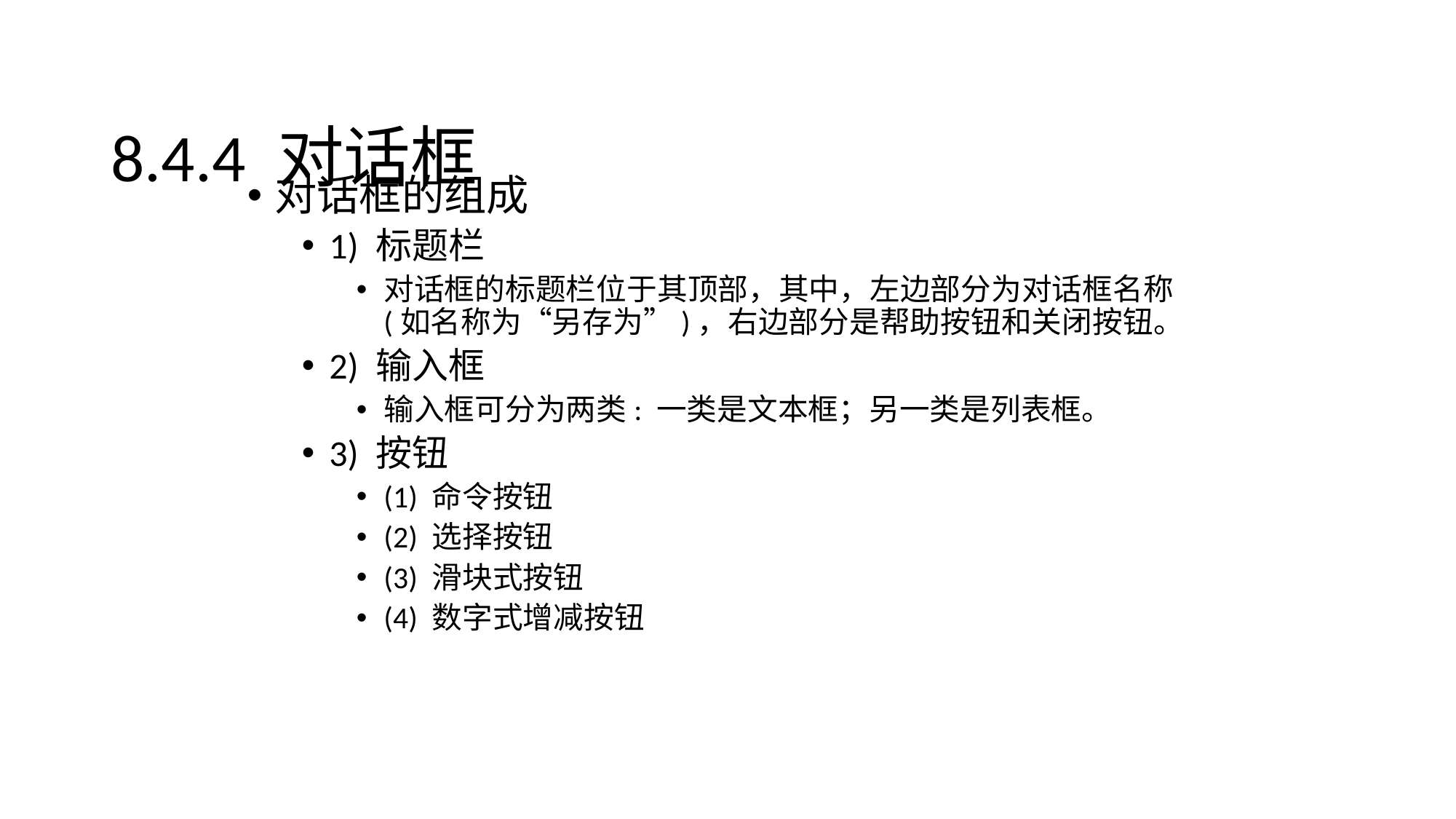

# 8.4.4 对话框
对话框的组成
1) 标题栏
对话框的标题栏位于其顶部，其中，左边部分为对话框名称(如名称为“另存为”)，右边部分是帮助按钮和关闭按钮。
2) 输入框
输入框可分为两类: 一类是文本框；另一类是列表框。
3) 按钮
(1) 命令按钮
(2) 选择按钮
(3) 滑块式按钮
(4) 数字式增减按钮
10